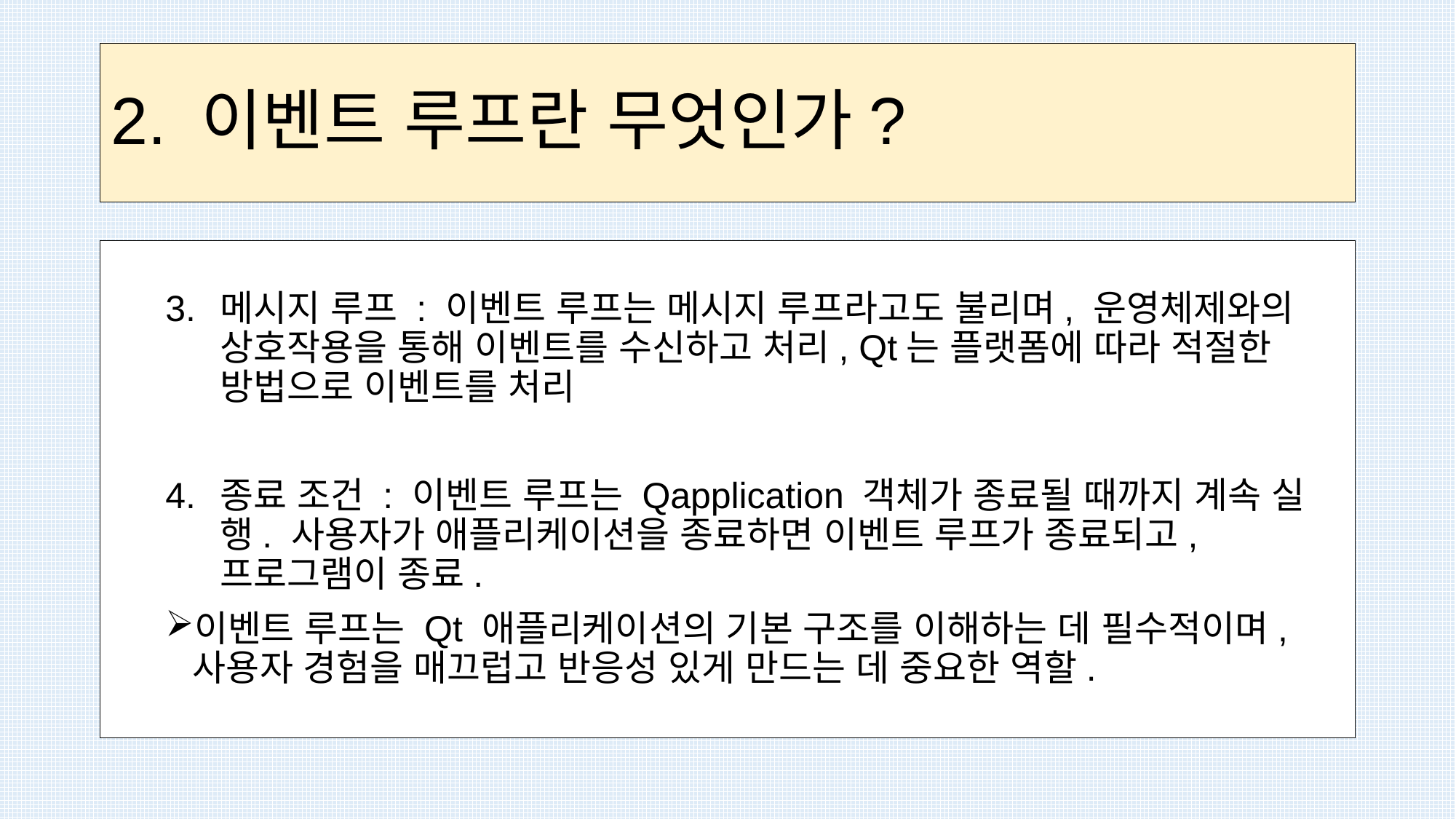

# 2. 이벤트 루프란 무엇인가?
메시지 루프 : 이벤트 루프는 메시지 루프라고도 불리며, 운영체제와의 상호작용을 통해 이벤트를 수신하고 처리, Qt는 플랫폼에 따라 적절한 방법으로 이벤트를 처리

종료 조건 : 이벤트 루프는 Qapplication 객체가 종료될 때까지 계속 실행. 사용자가 애플리케이션을 종료하면 이벤트 루프가 종료되고, 프로그램이 종료.
이벤트 루프는 Qt 애플리케이션의 기본 구조를 이해하는 데 필수적이며, 사용자 경험을 매끄럽고 반응성 있게 만드는 데 중요한 역할.